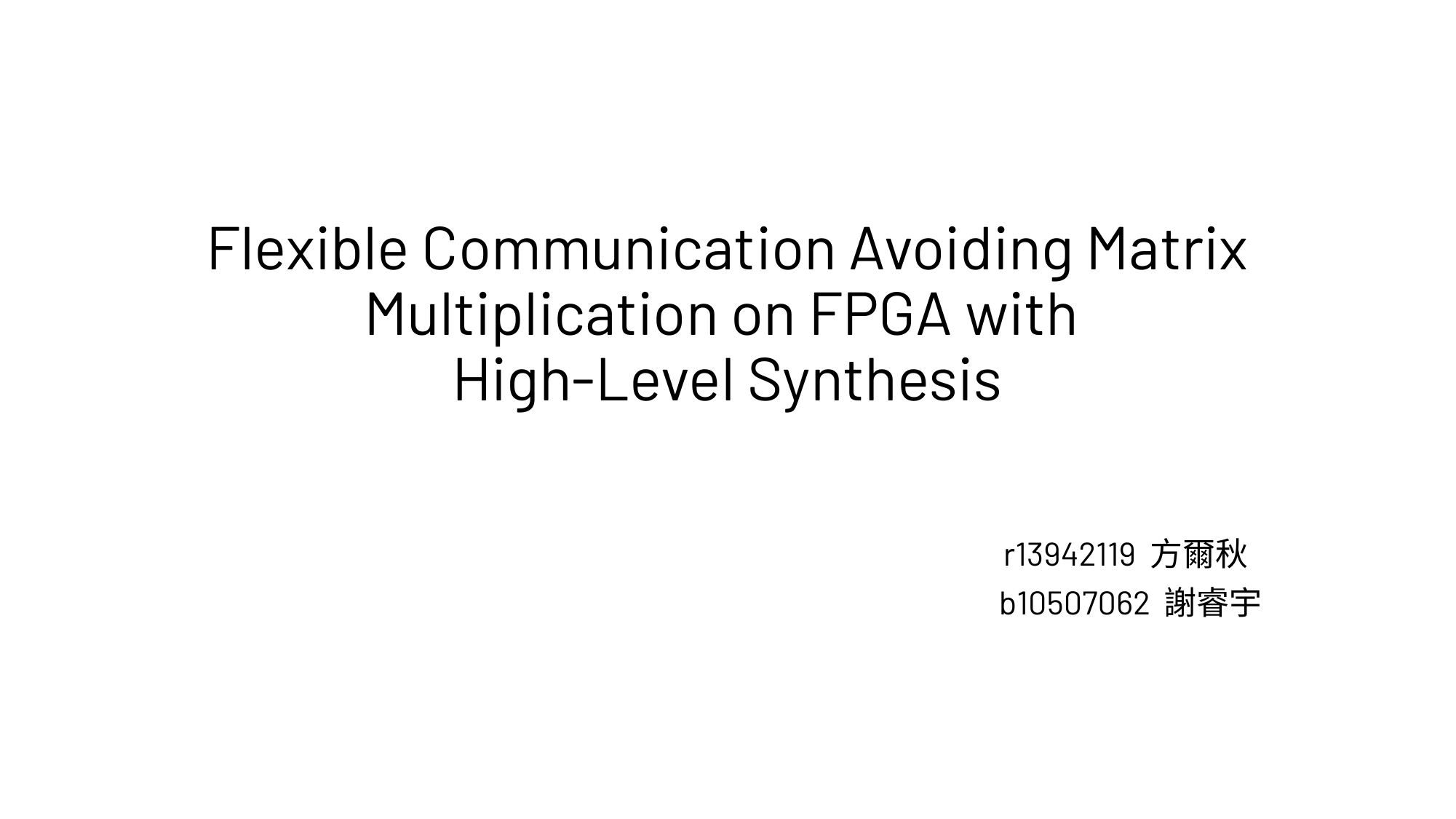

# Flexible Communication Avoiding Matrix Multiplication on FPGA with High-Level Synthesis

r13942119 方爾秋
b10507062 謝睿宇